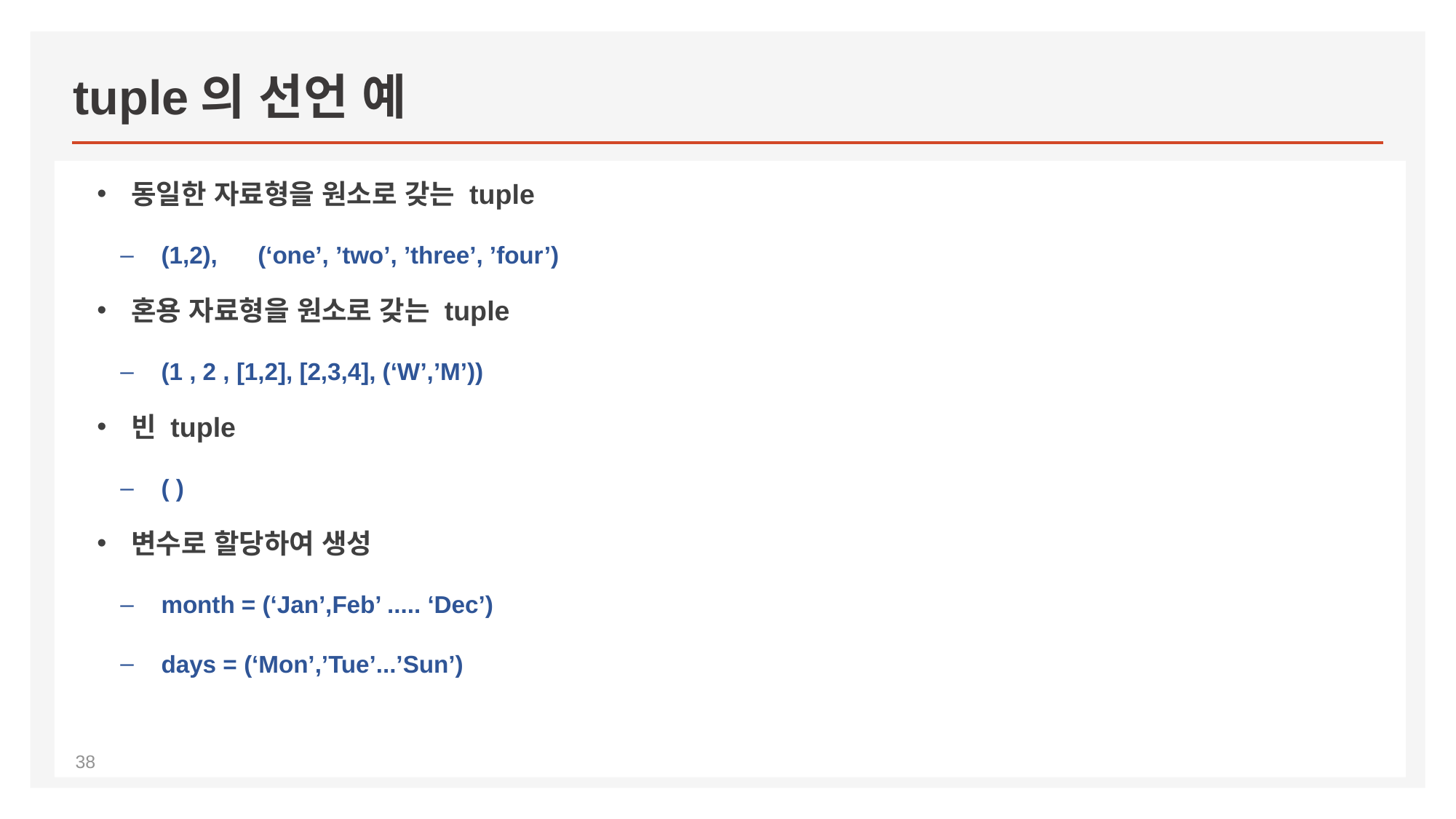

# tuple의 선언 예
동일한 자료형을 원소로 갖는 tuple
(1,2),      (‘one’, ’two’, ’three’, ’four’)
혼용 자료형을 원소로 갖는 tuple
(1 , 2 , [1,2], [2,3,4], (‘W’,’M’))
빈 tuple
( )
변수로 할당하여 생성
month = (‘Jan’,Feb’ ..... ‘Dec’)
days = (‘Mon’,’Tue’...’Sun’)

38